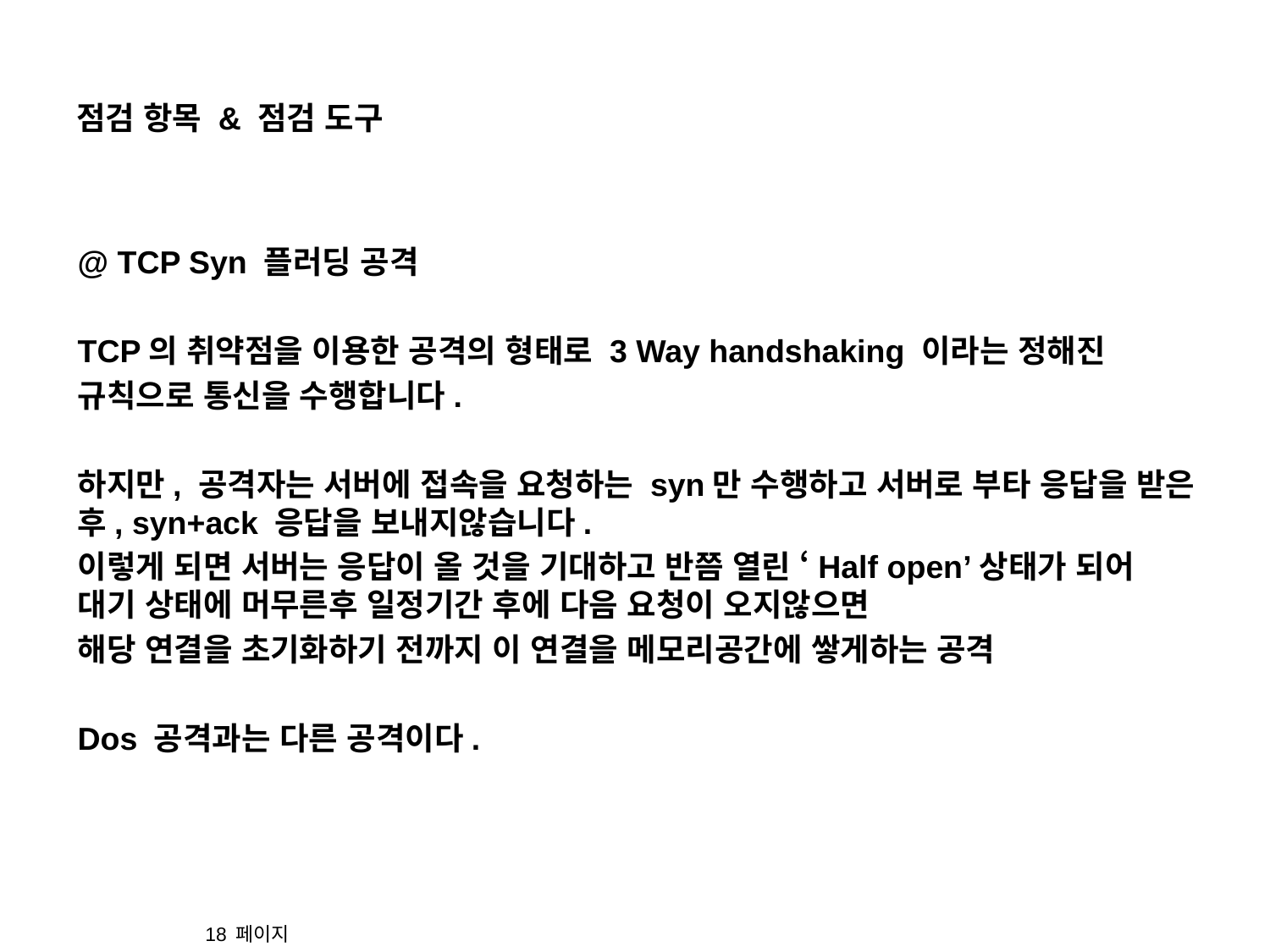

# 점검 항목 & 점검 도구
@ TCP Syn 플러딩 공격

TCP의 취약점을 이용한 공격의 형태로 3 Way handshaking 이라는 정해진
규칙으로 통신을 수행합니다.

하지만, 공격자는 서버에 접속을 요청하는 syn만 수행하고 서버로 부타 응답을 받은 후, syn+ack 응답을 보내지않습니다.
이렇게 되면 서버는 응답이 올 것을 기대하고 반쯤 열린 ‘Half open’상태가 되어 대기 상태에 머무른후 일정기간 후에 다음 요청이 오지않으면
해당 연결을 초기화하기 전까지 이 연결을 메모리공간에 쌓게하는 공격

Dos 공격과는 다른 공격이다.

				18 페이지